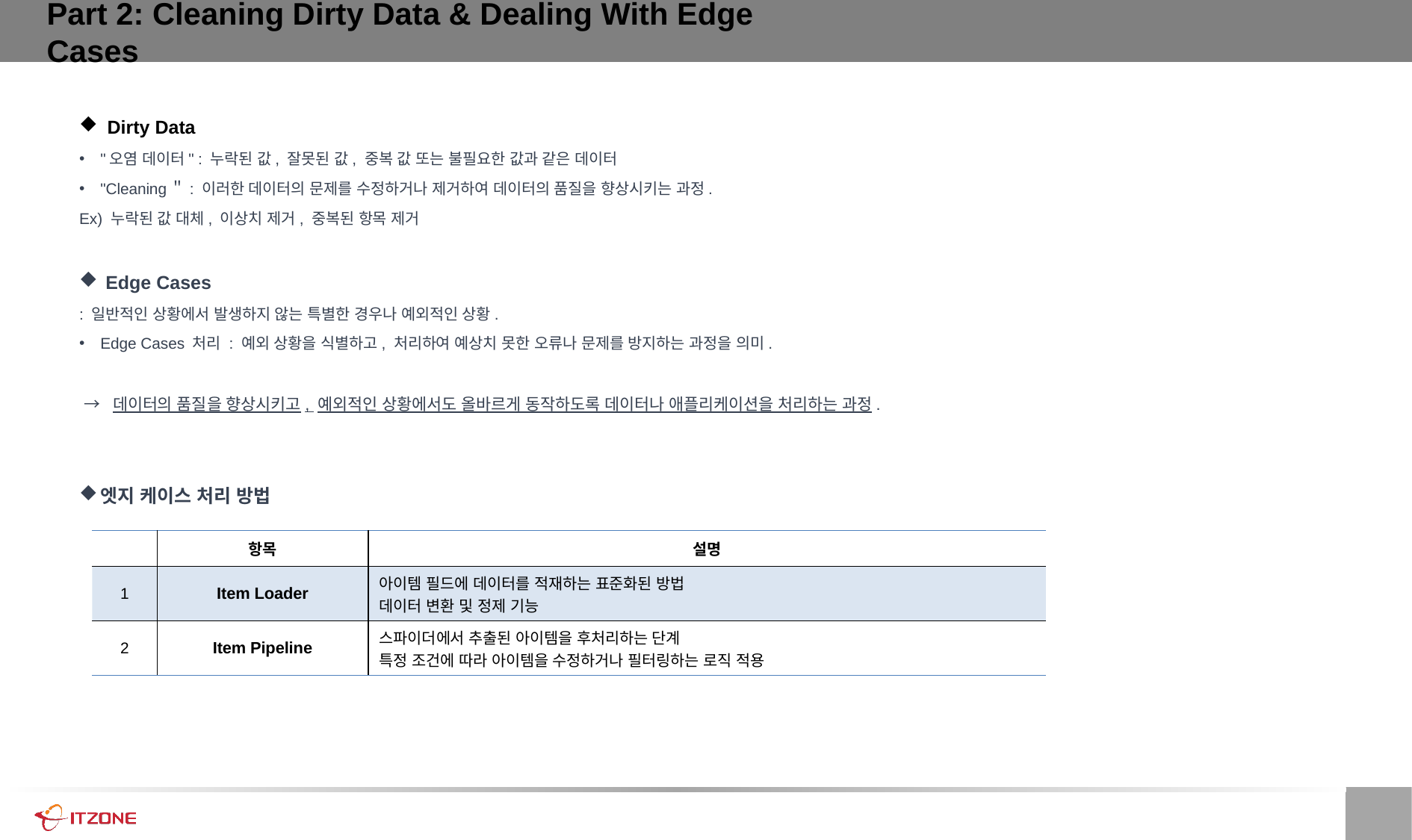

Part 2: Cleaning Dirty Data & Dealing With Edge Cases
Dirty Data
"오염 데이터" : 누락된 값, 잘못된 값, 중복 값 또는 불필요한 값과 같은 데이터
"Cleaning＂: 이러한 데이터의 문제를 수정하거나 제거하여 데이터의 품질을 향상시키는 과정.
Ex) 누락된 값 대체, 이상치 제거, 중복된 항목 제거

 Edge Cases
: 일반적인 상황에서 발생하지 않는 특별한 경우나 예외적인 상황.
Edge Cases 처리 : 예외 상황을 식별하고, 처리하여 예상치 못한 오류나 문제를 방지하는 과정을 의미.

 →  데이터의 품질을 향상시키고, 예외적인 상황에서도 올바르게 동작하도록 데이터나 애플리케이션을 처리하는 과정.

엣지 케이스 처리 방법

|  | 항목 | 설명 |
| --- | --- | --- |
| 1 | Item Loader | 아이템 필드에 데이터를 적재하는 표준화된 방법 데이터 변환 및 정제 기능 |
| 2 | Item Pipeline | 스파이더에서 추출된 아이템을 후처리하는 단계 특정 조건에 따라 아이템을 수정하거나 필터링하는 로직 적용 |